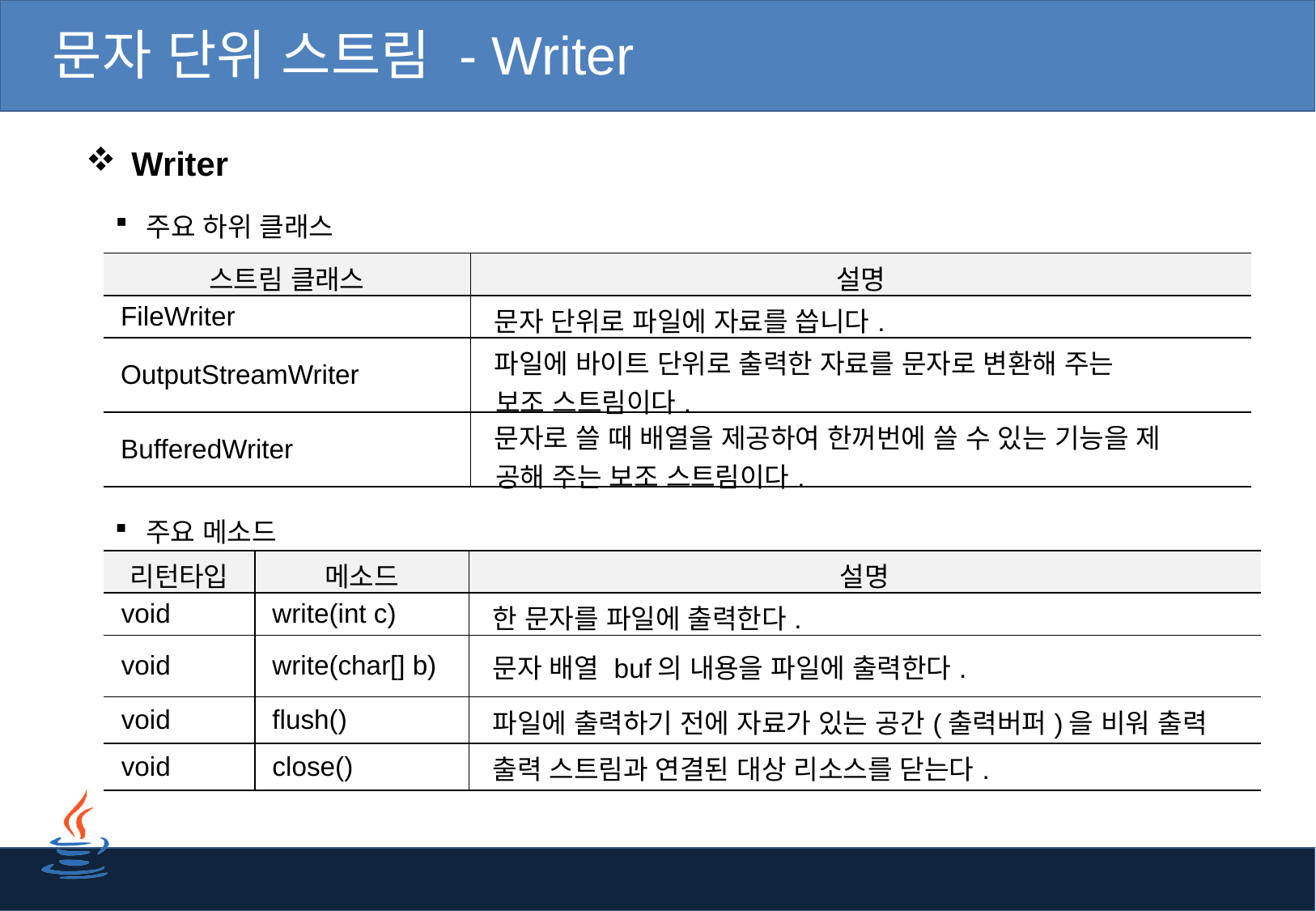

문자 단위 스트림 - Writer
Writer
주요 하위 클래스
| 스트림 클래스 | 설명 |
| --- | --- |
| FileWriter | 문자 단위로 파일에 자료를 씁니다. |
| OutputStreamWriter | 파일에 바이트 단위로 출력한 자료를 문자로 변환해 주는 보조 스트림이다. |
| BufferedWriter | 문자로 쓸 때 배열을 제공하여 한꺼번에 쓸 수 있는 기능을 제 공해 주는 보조 스트림이다. |
주요 메소드
| 리턴타입 | 메소드 | 설명 |
| --- | --- | --- |
| void | write(int c) | 한 문자를 파일에 출력한다. |
| void | write(char[] b) | 문자 배열 buf의 내용을 파일에 출력한다. |
| void | flush() | 파일에 출력하기 전에 자료가 있는 공간(출력버퍼)을 비워 출력 |
| void | close() | 출력 스트림과 연결된 대상 리소스를 닫는다. |